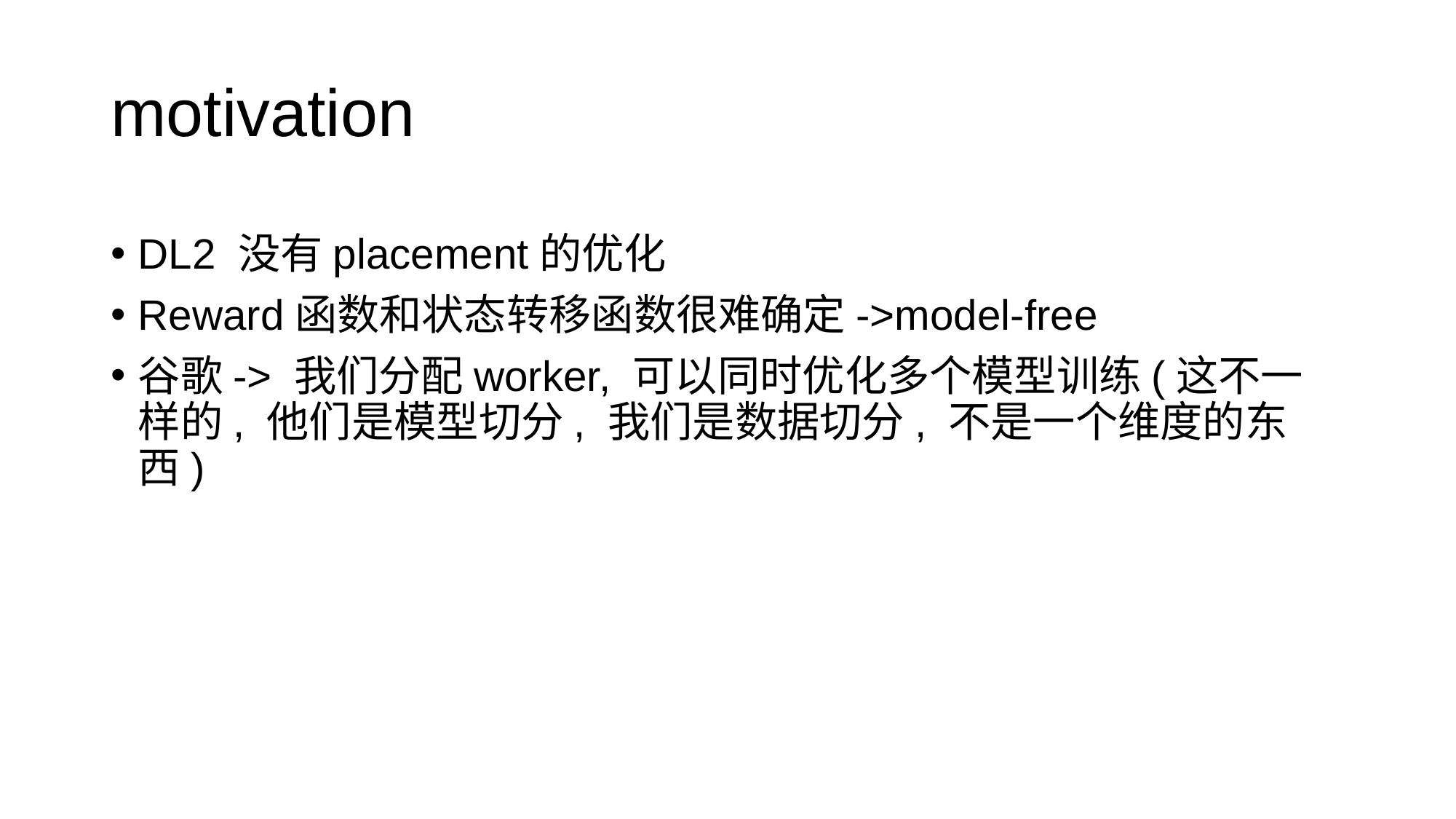

# motivation
DL2 没有placement的优化
Reward函数和状态转移函数很难确定->model-free
谷歌-> 我们分配worker, 可以同时优化多个模型训练(这不一样的, 他们是模型切分, 我们是数据切分, 不是一个维度的东西)